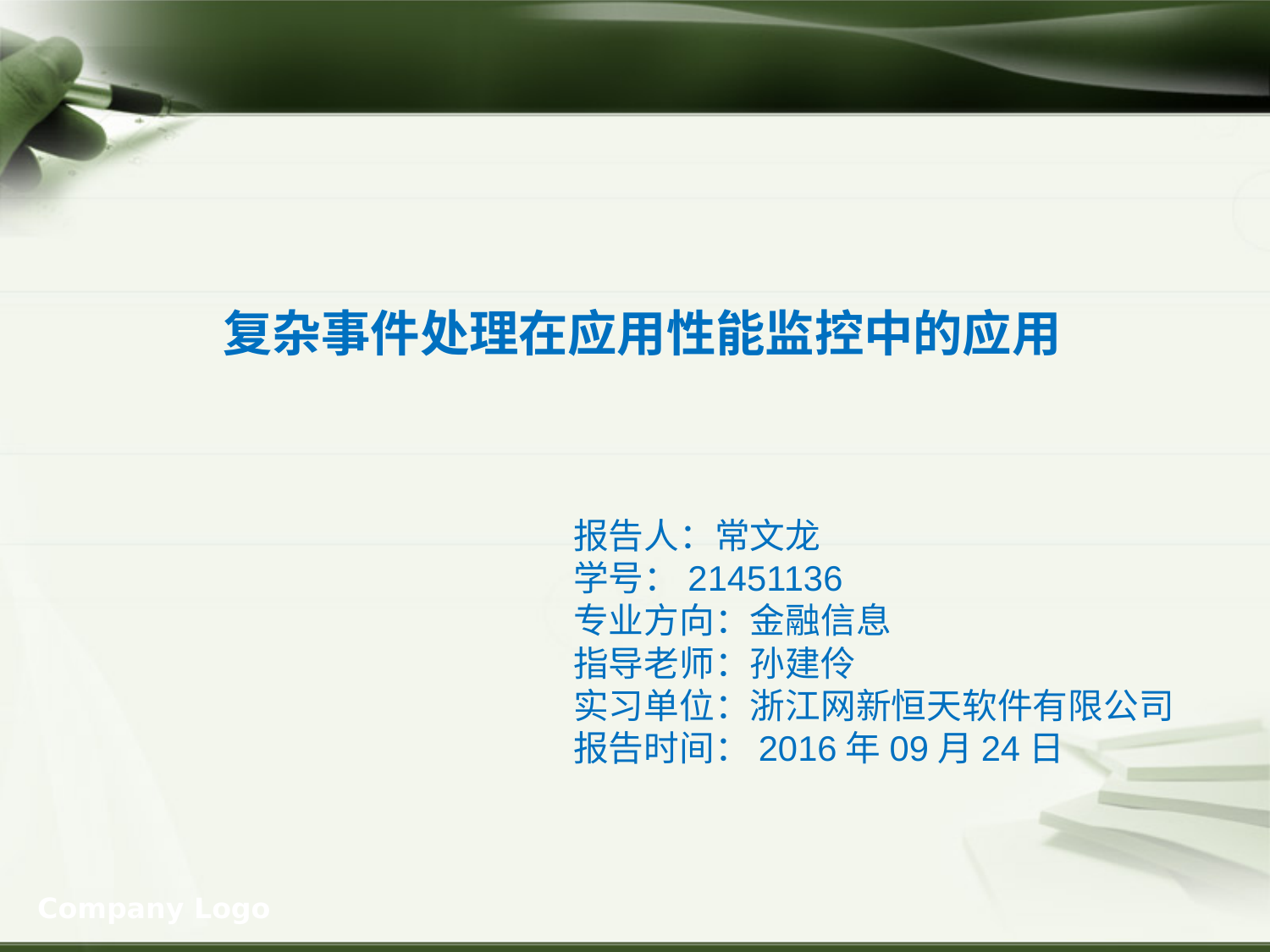

复杂事件处理在应用性能监控中的应用
报告人：常文龙
学号：21451136
专业方向：金融信息
指导老师：孙建伶
实习单位：浙江网新恒天软件有限公司
报告时间：2016年09月24日
Company Logo